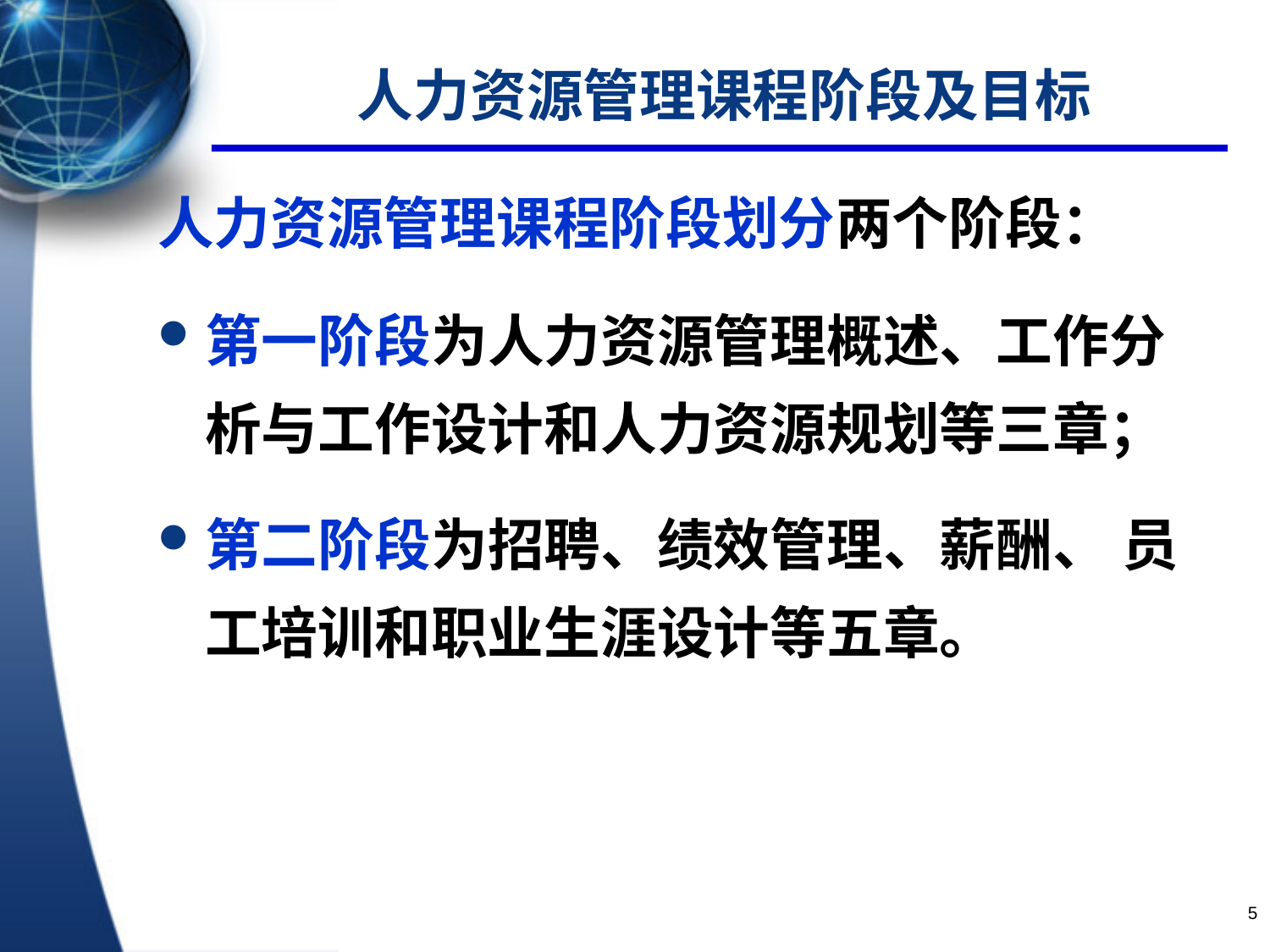

人力资源管理课程阶段及目标
人力资源管理课程阶段划分两个阶段：
第一阶段为人力资源管理概述、工作分析与工作设计和人力资源规划等三章；
第二阶段为招聘、绩效管理、薪酬、 员工培训和职业生涯设计等五章。
5